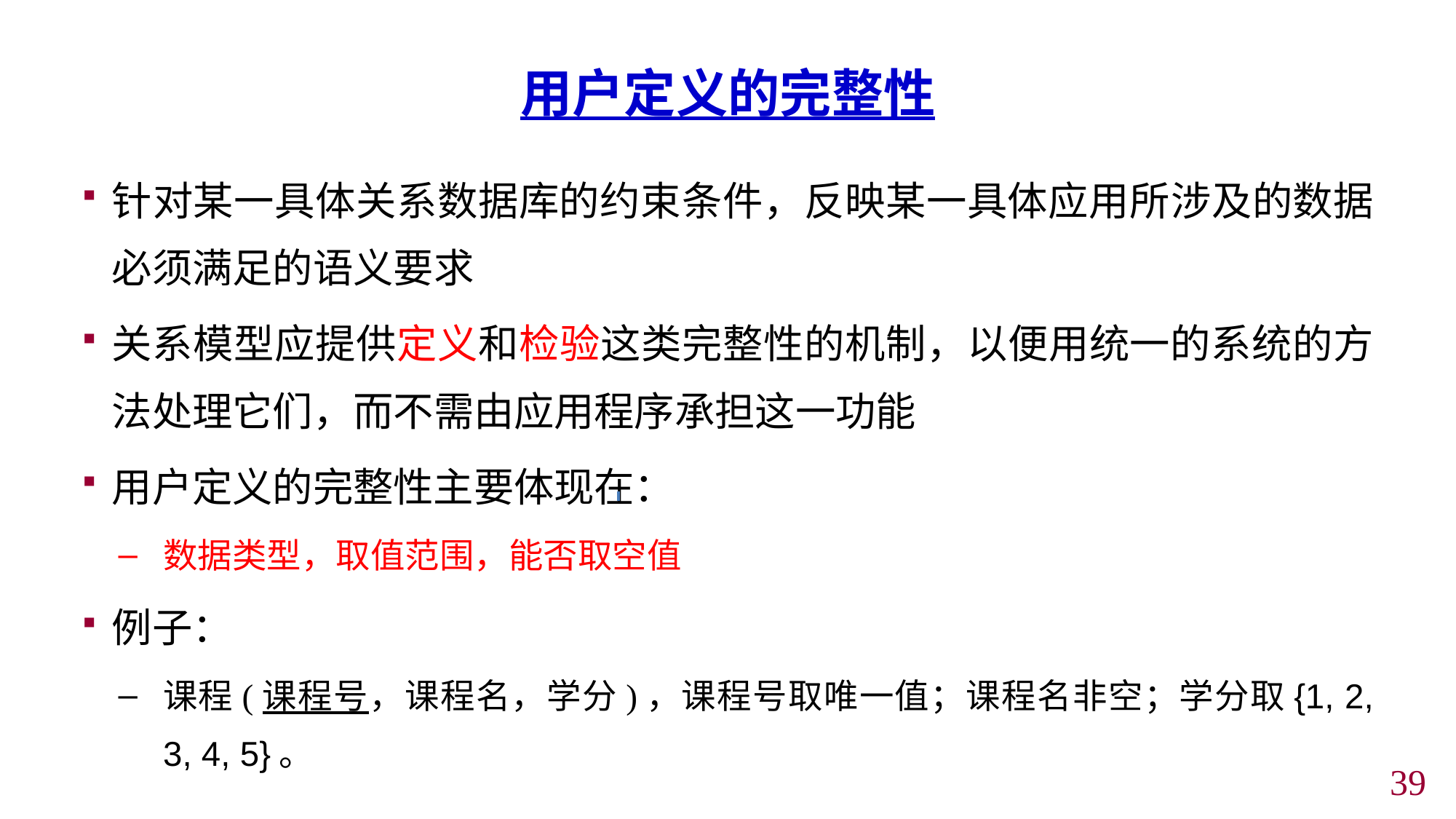

用户定义的完整性

针对某一具体关系数据库的约束条件，反映某一具体应用所涉及的数据必须满足的语义要求
关系模型应提供定义和检验这类完整性的机制，以便用统一的系统的方法处理它们，而不需由应用程序承担这一功能
用户定义的完整性主要体现在：
数据类型，取值范围，能否取空值
例子：
课程(课程号，课程名，学分)，课程号取唯一值；课程名非空；学分取{1, 2, 3, 4, 5}。
39